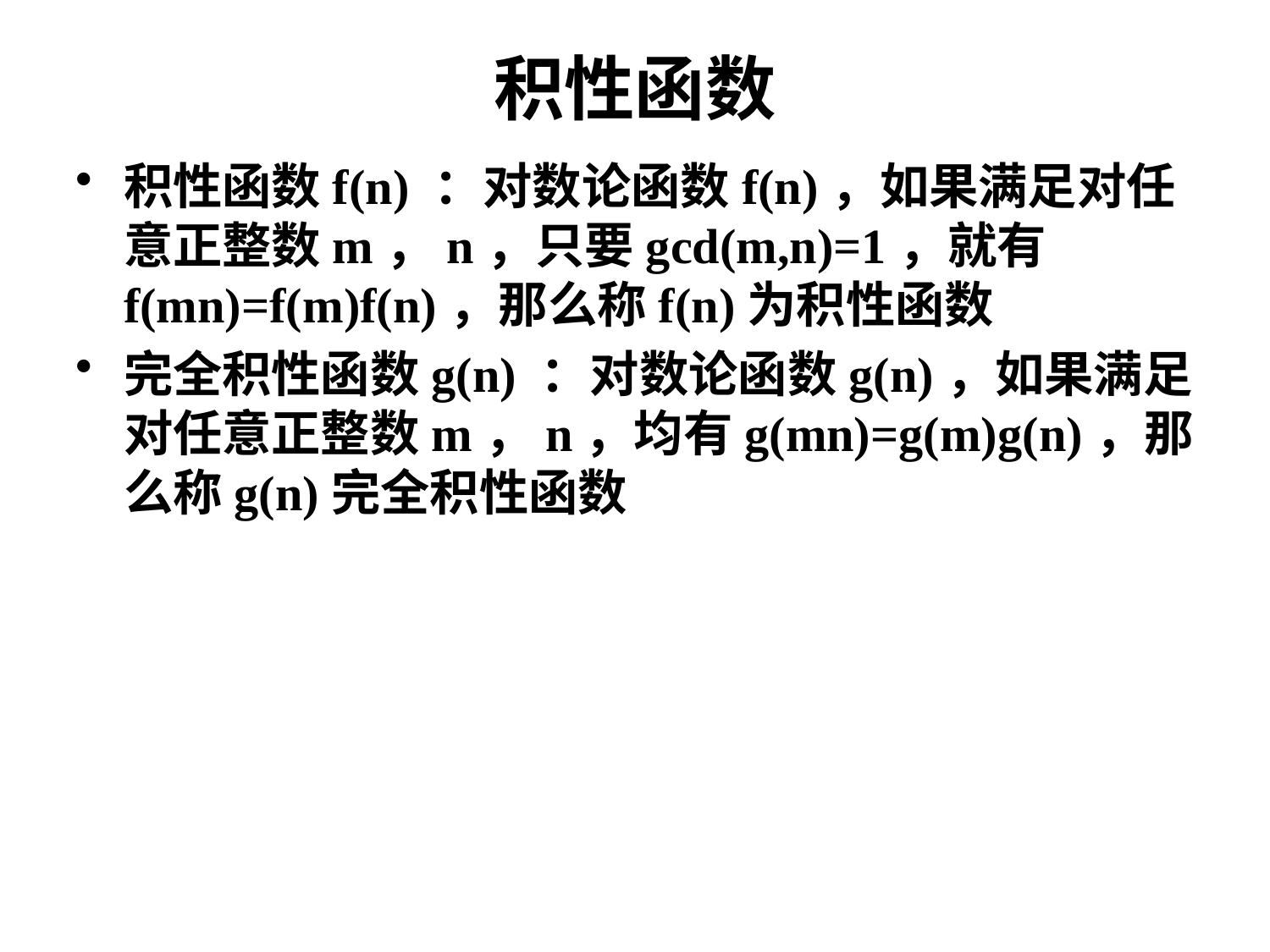

# 积性函数
积性函数f(n) ：对数论函数f(n)，如果满足对任意正整数m，n，只要gcd(m,n)=1，就有f(mn)=f(m)f(n)，那么称f(n)为积性函数
完全积性函数g(n) ：对数论函数g(n)，如果满足对任意正整数m，n，均有g(mn)=g(m)g(n)，那么称g(n)完全积性函数